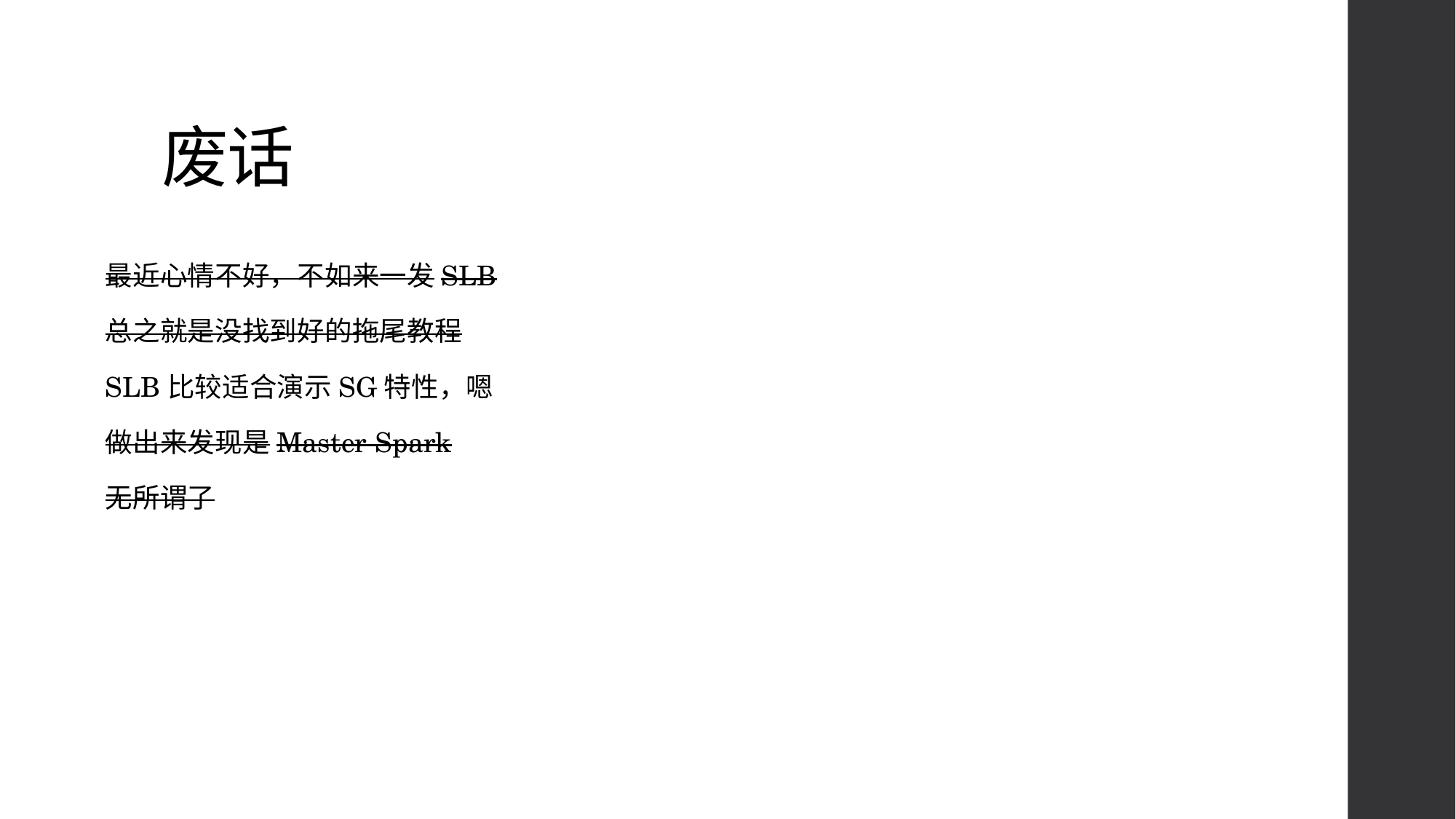

# 废话
最近心情不好，不如来一发SLB
总之就是没找到好的拖尾教程
SLB比较适合演示SG特性，嗯
做出来发现是Master Spark
无所谓了